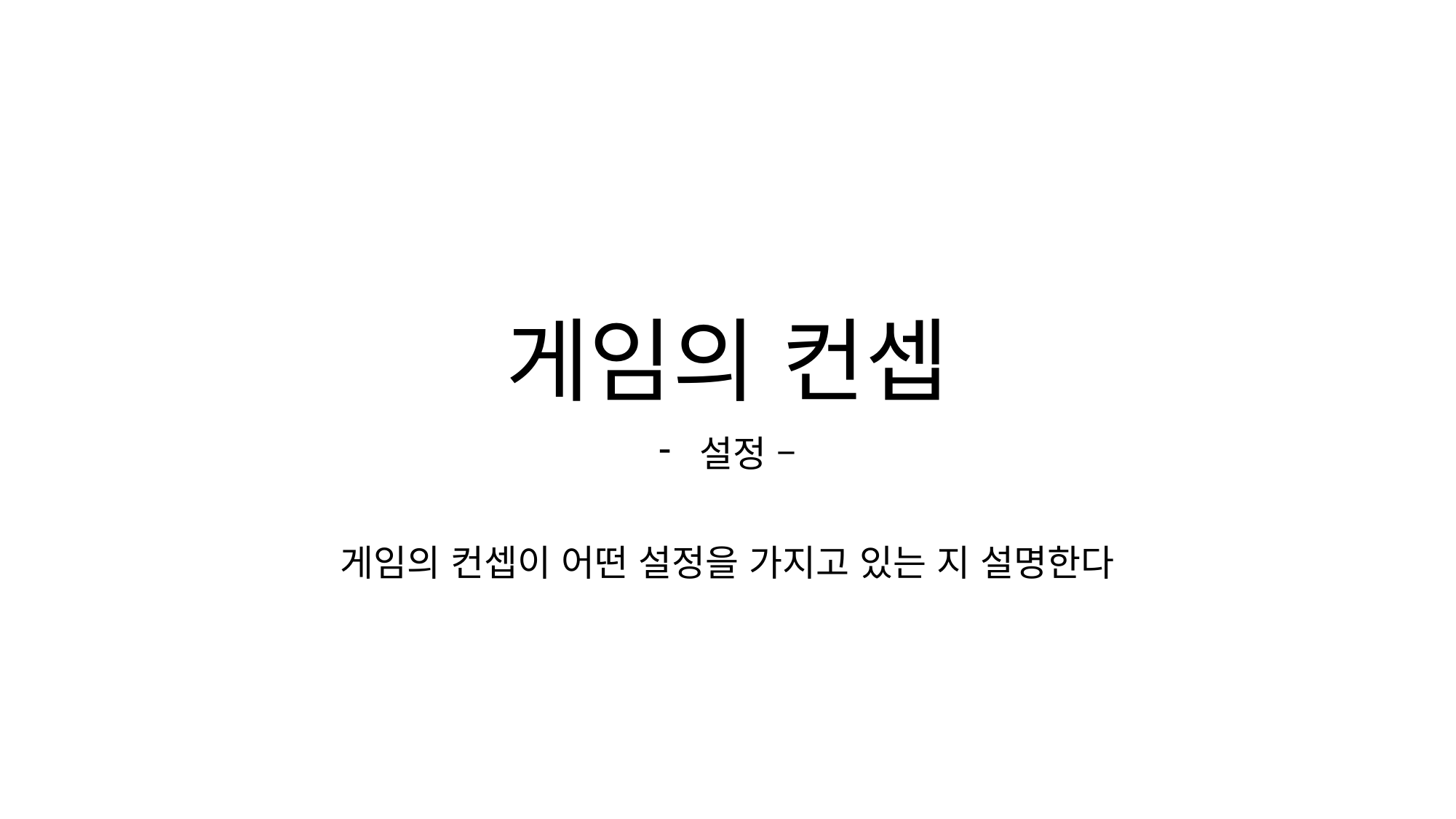

# 게임의 컨셉
설정 –

게임의 컨셉이 어떤 설정을 가지고 있는 지 설명한다